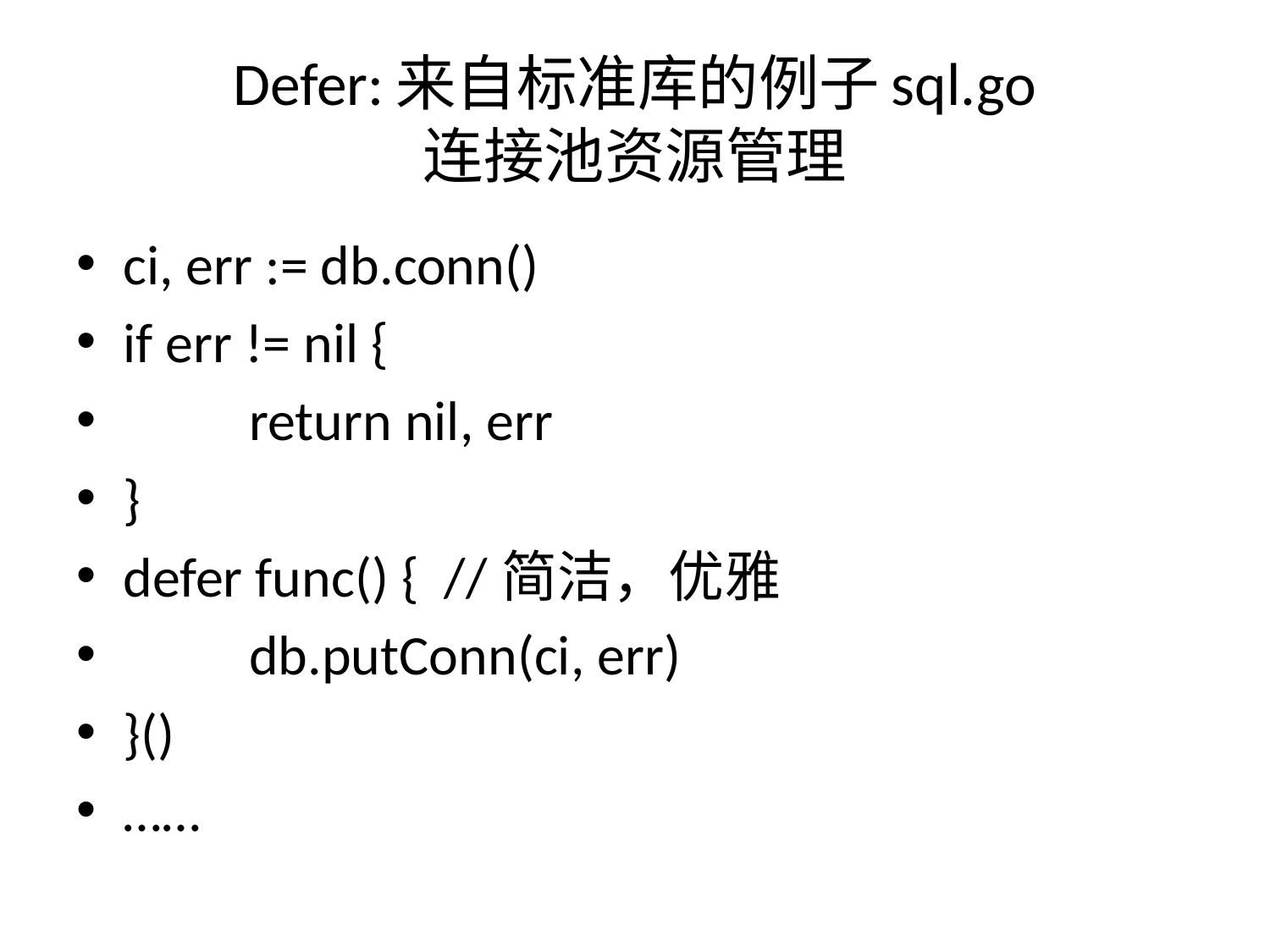

# Defer:来自标准库的例子sql.go 连接池资源管理
ci, err := db.conn()
if err != nil {
	return nil, err
}
defer func() {  //简洁，优雅
	db.putConn(ci, err)
}()
……